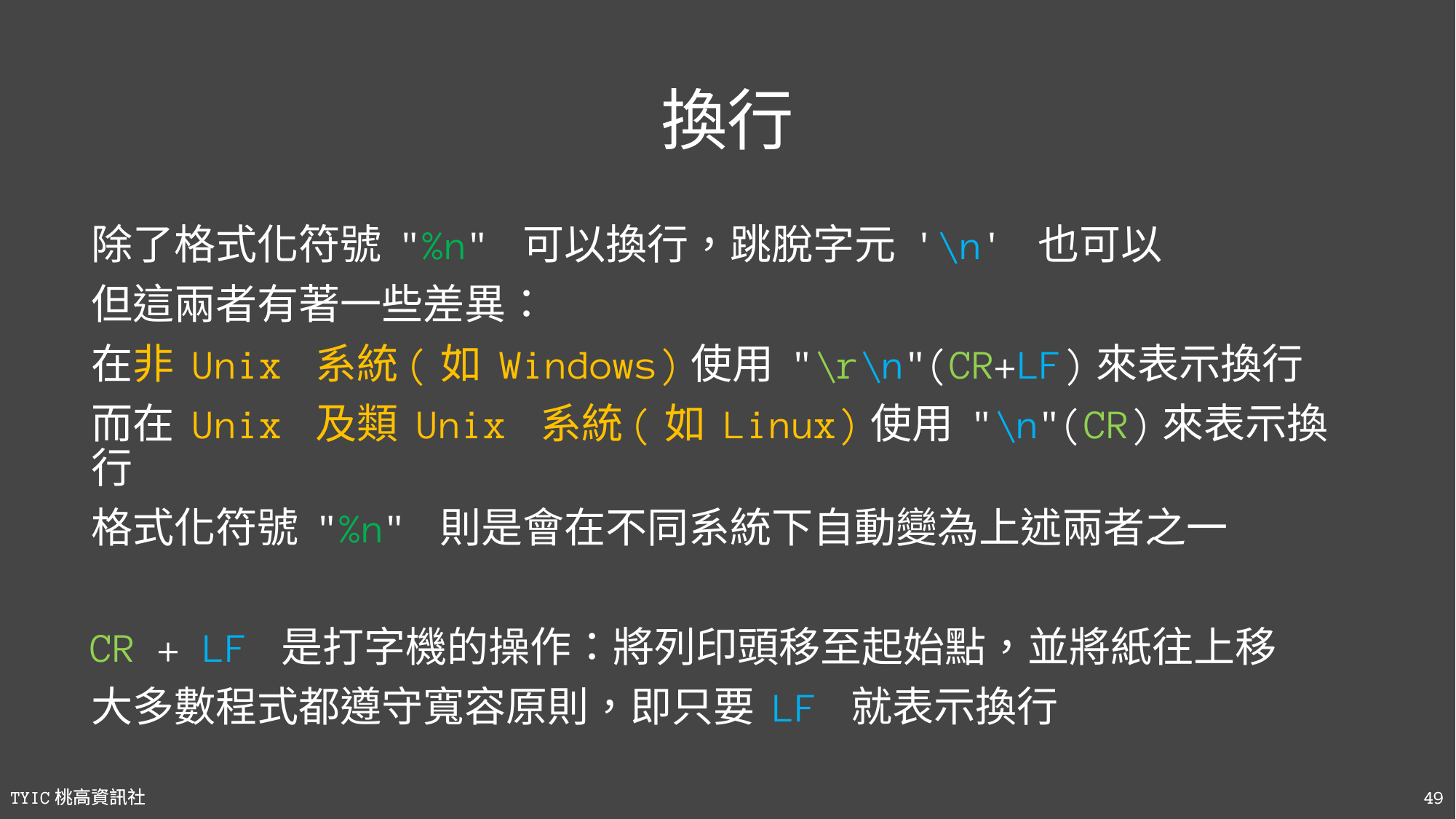

# 換行
除了格式化符號 "%n" 可以換行，跳脫字元 '\n' 也可以
但這兩者有著一些差異：
在非 Unix 系統(如 Windows)使用 "\r\n"(CR+LF)來表示換行
而在 Unix 及類 Unix 系統(如 Linux)使用 "\n"(CR)來表示換行
格式化符號 "%n" 則是會在不同系統下自動變為上述兩者之一

CR + LF 是打字機的操作：將列印頭移至起始點，並將紙往上移
大多數程式都遵守寬容原則，即只要 LF 就表示換行